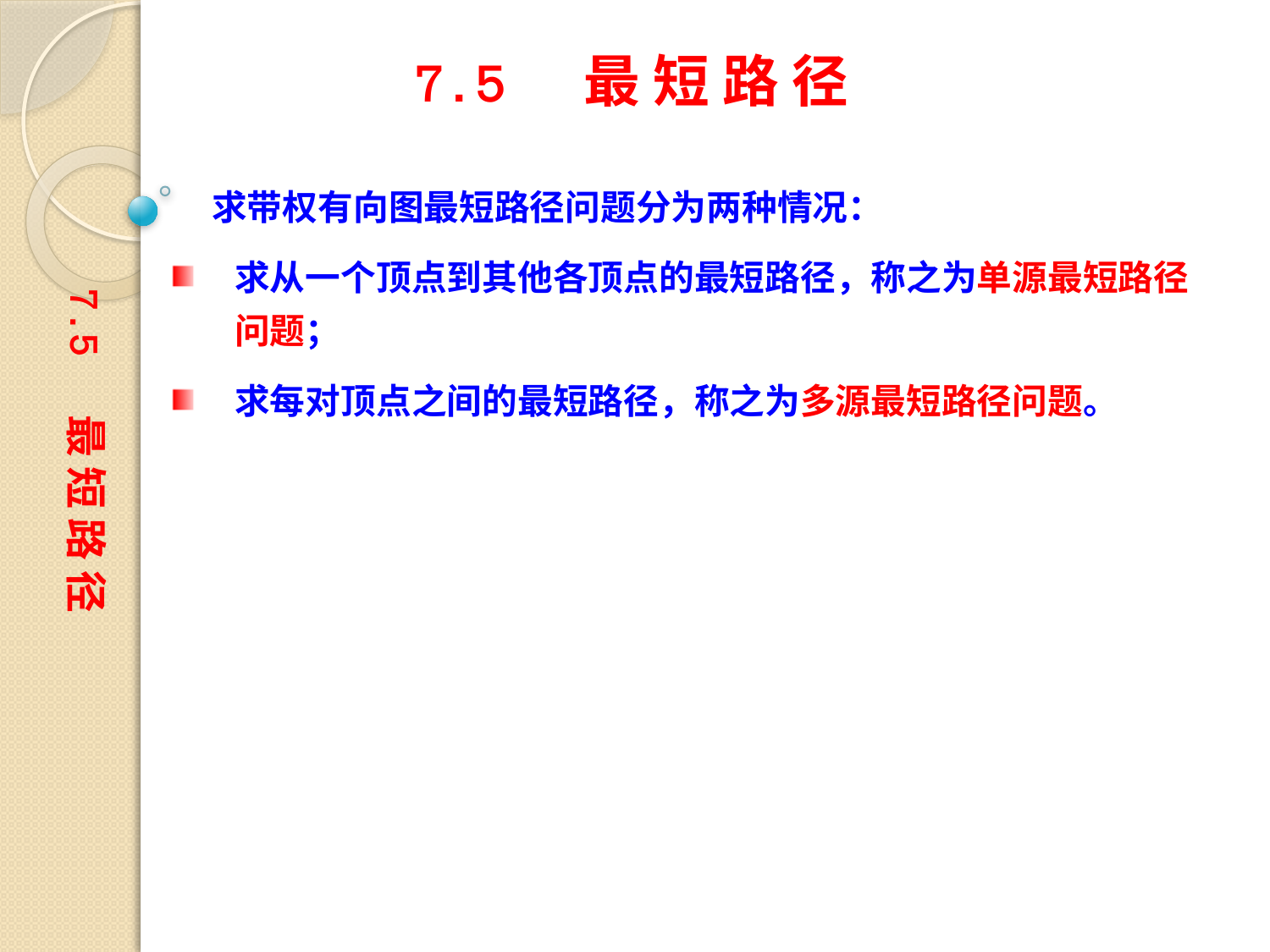

7.5  最 短 路 径
    求带权有向图最短路径问题分为两种情况：
求从一个顶点到其他各顶点的最短路径，称之为单源最短路径问题；
求每对顶点之间的最短路径，称之为多源最短路径问题。
7.5  最 短 路 径